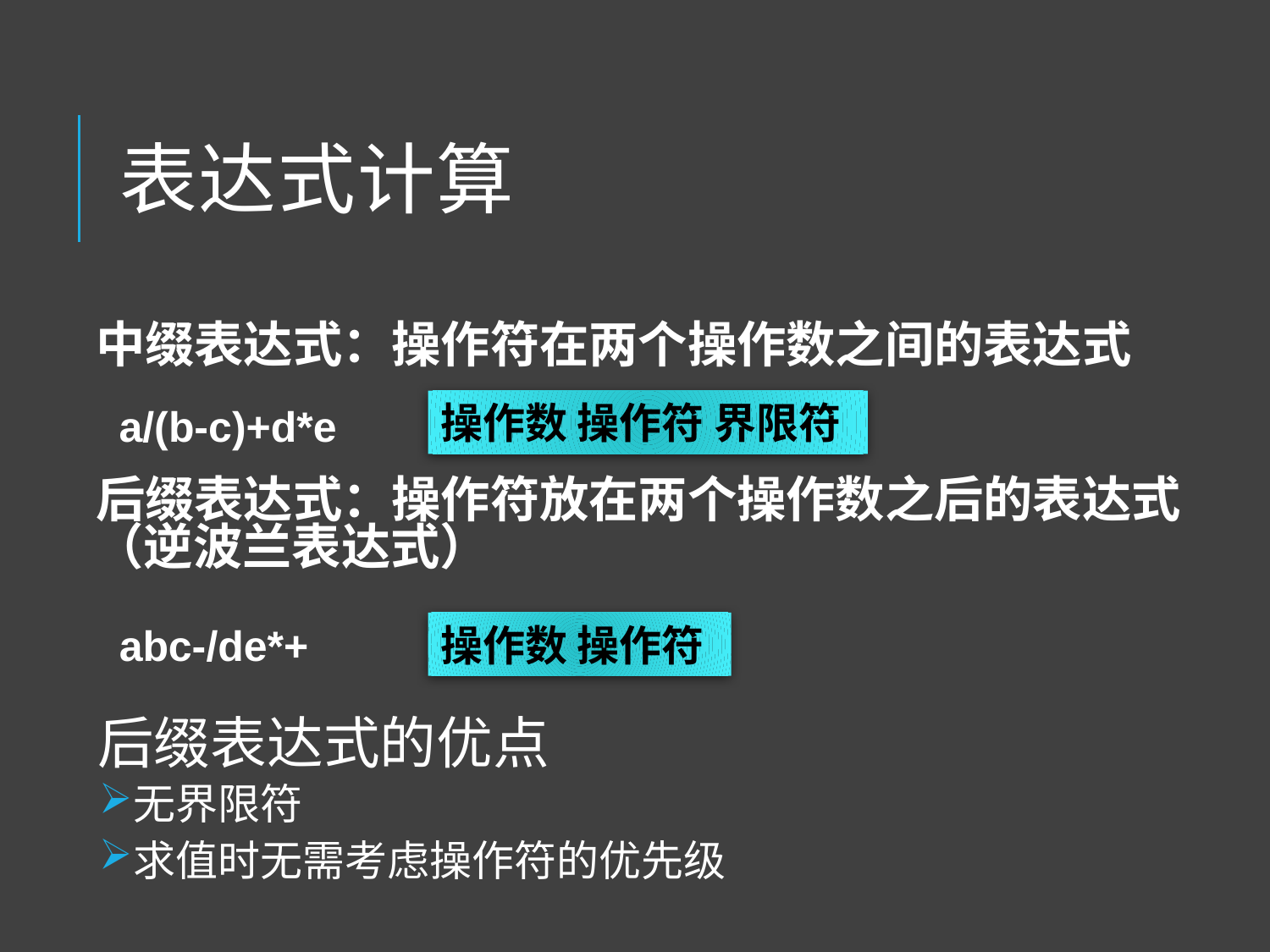

# 表达式计算
中缀表达式：操作符在两个操作数之间的表达式

后缀表达式：操作符放在两个操作数之后的表达式（逆波兰表达式）

操作数 操作符 界限符
a/(b-c)+d*e
abc-/de*+
操作数 操作符
后缀表达式的优点
无界限符
求值时无需考虑操作符的优先级